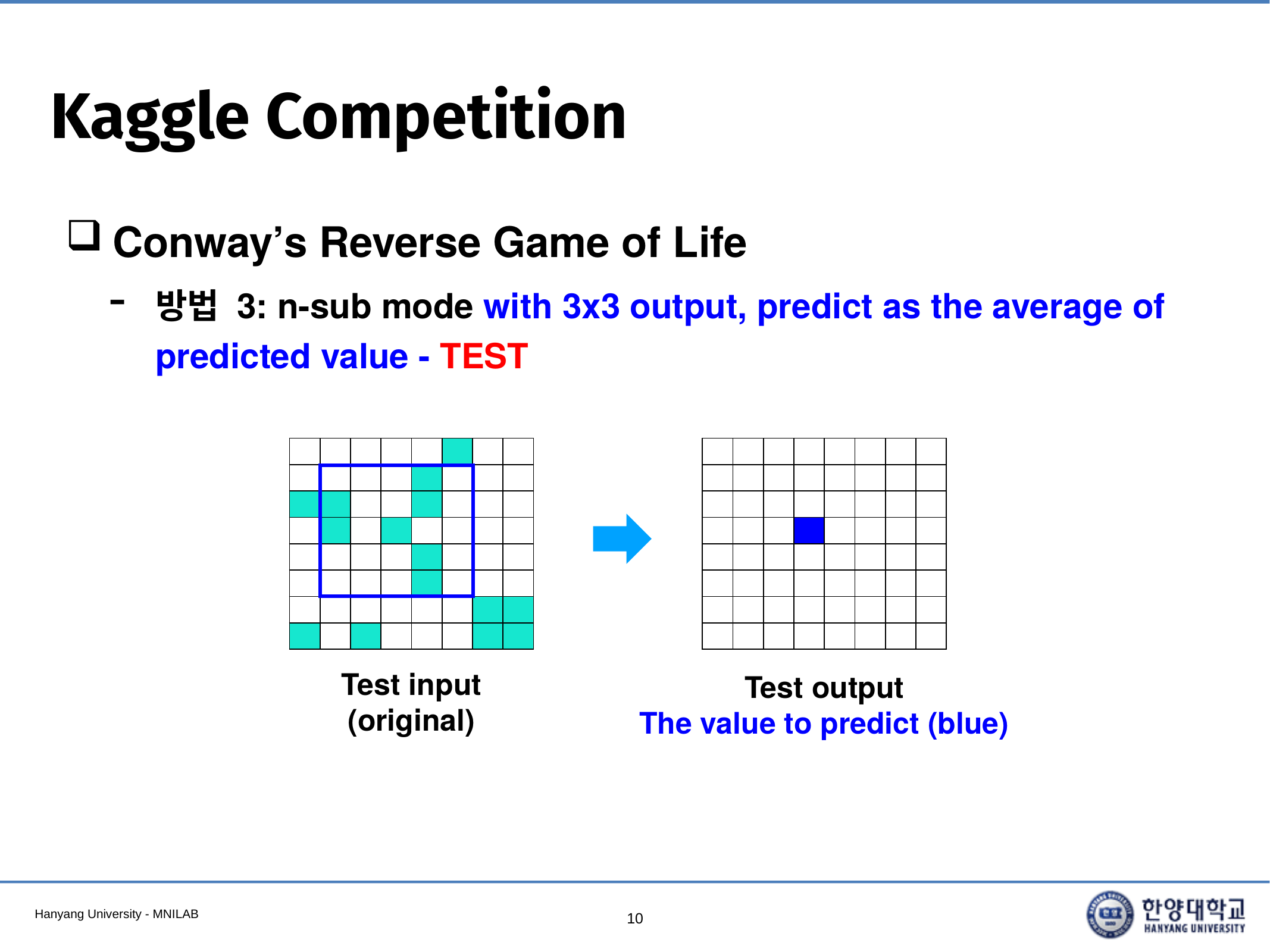

# Kaggle Competition
Conway’s Reverse Game of Life
방법 3: n-sub mode with 3x3 output, predict as the average of predicted value - TEST
|  |  |  |  |  |  |  |  |
| --- | --- | --- | --- | --- | --- | --- | --- |
|  |  |  |  |  |  |  |  |
|  |  |  |  |  |  |  |  |
|  |  |  |  |  |  |  |  |
|  |  |  |  |  |  |  |  |
|  |  |  |  |  |  |  |  |
|  |  |  |  |  |  |  |  |
|  |  |  |  |  |  |  |  |
|  |  |  |  |  |  |  |  |
| --- | --- | --- | --- | --- | --- | --- | --- |
|  |  |  |  |  |  |  |  |
|  |  |  |  |  |  |  |  |
|  |  |  |  |  |  |  |  |
|  |  |  |  |  |  |  |  |
|  |  |  |  |  |  |  |  |
|  |  |  |  |  |  |  |  |
|  |  |  |  |  |  |  |  |

Test input
(original)
Test output
The value to predict (blue)
10